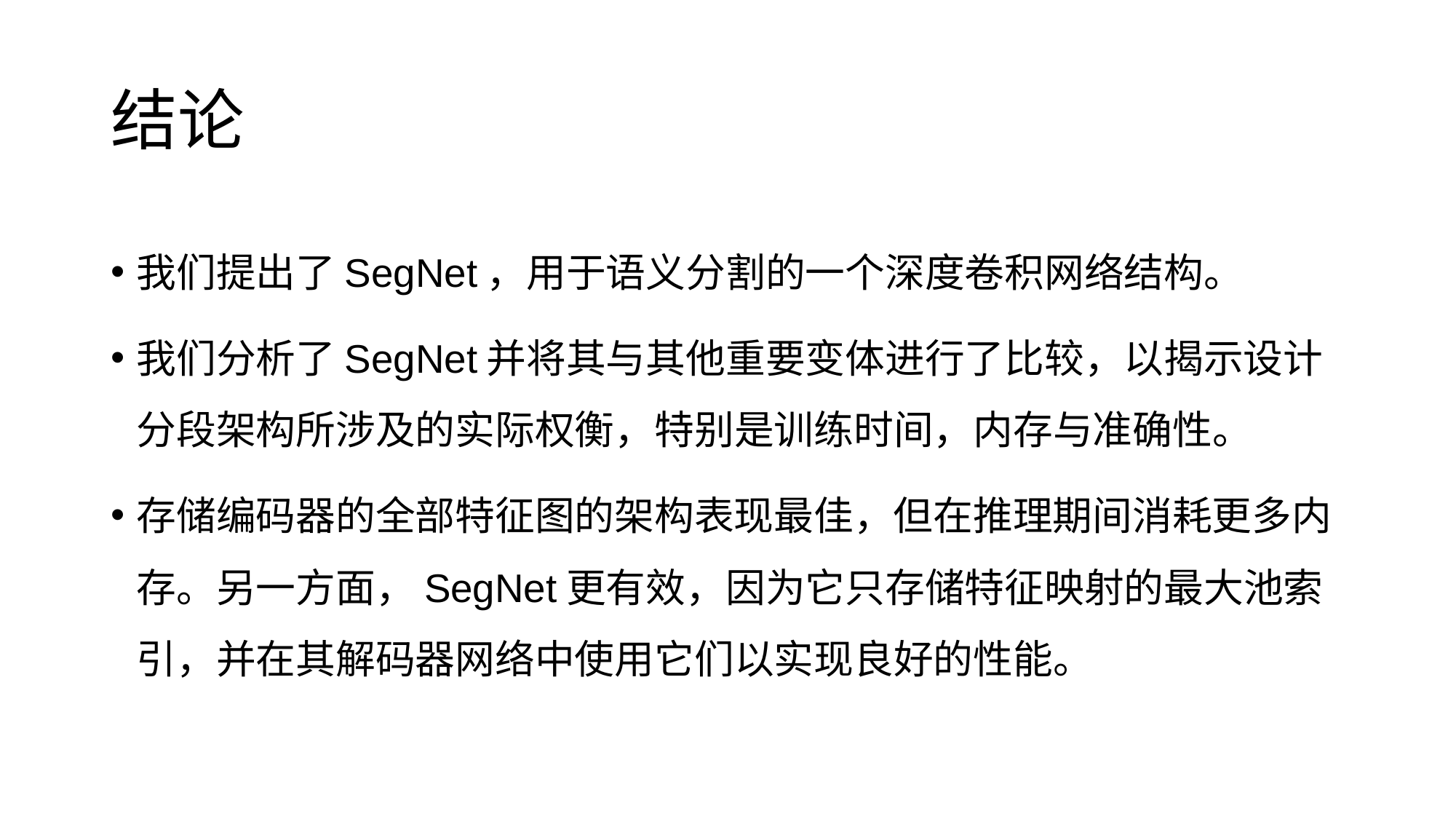

# 结论
我们提出了SegNet，用于语义分割的一个深度卷积网络结构。
我们分析了SegNet并将其与其他重要变体进行了比较，以揭示设计分段架构所涉及的实际权衡，特别是训练时间，内存与准确性。
存储编码器的全部特征图的架构表现最佳，但在推理期间消耗更多内存。另一方面，SegNet更有效，因为它只存储特征映射的最大池索引，并在其解码器网络中使用它们以实现良好的性能。